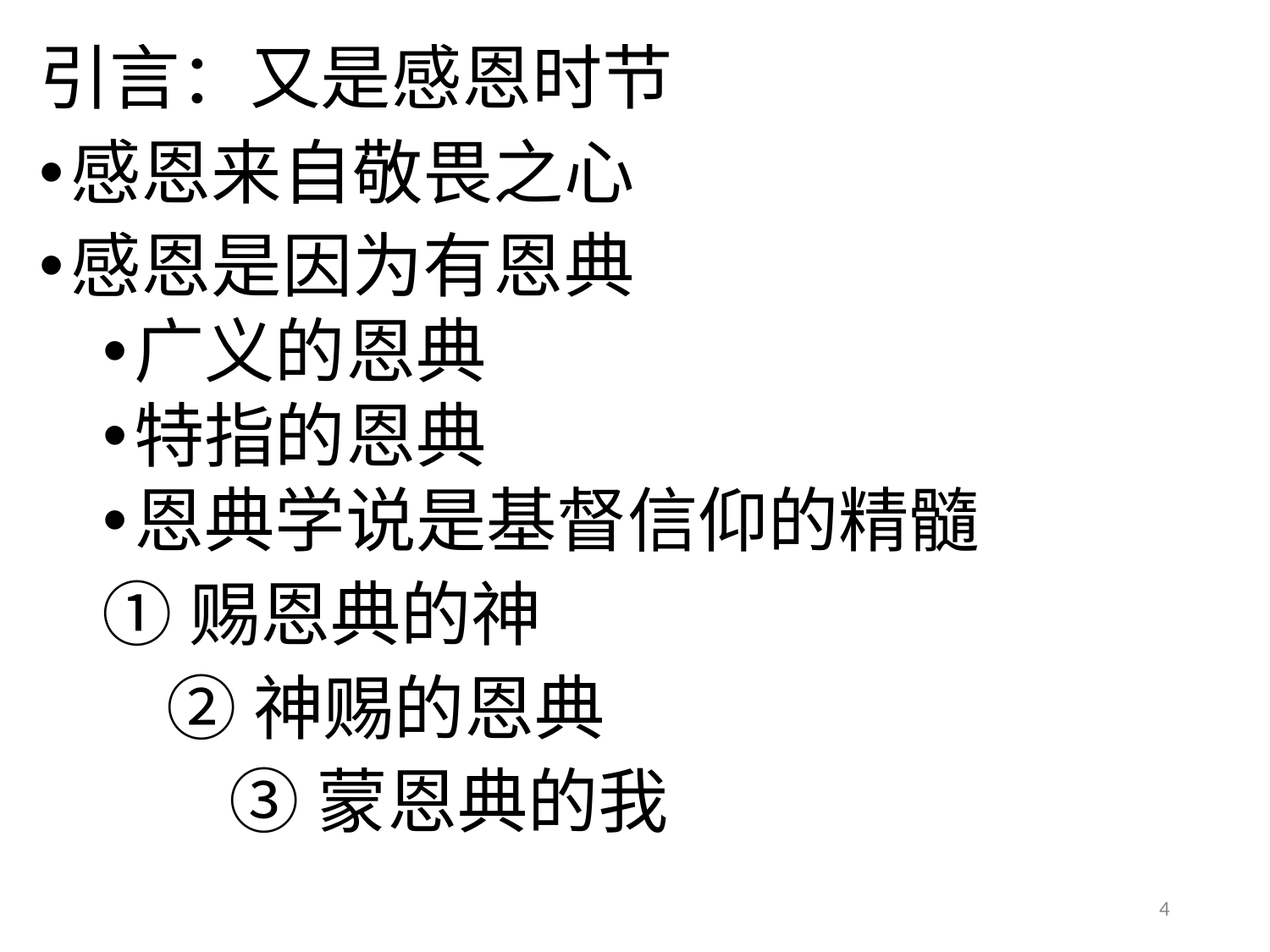

# 引言：又是感恩时节
感恩来自敬畏之心
感恩是因为有恩典
广义的恩典
特指的恩典
恩典学说是基督信仰的精髓
    ①赐恩典的神
	②神赐的恩典
	    ③蒙恩典的我

4